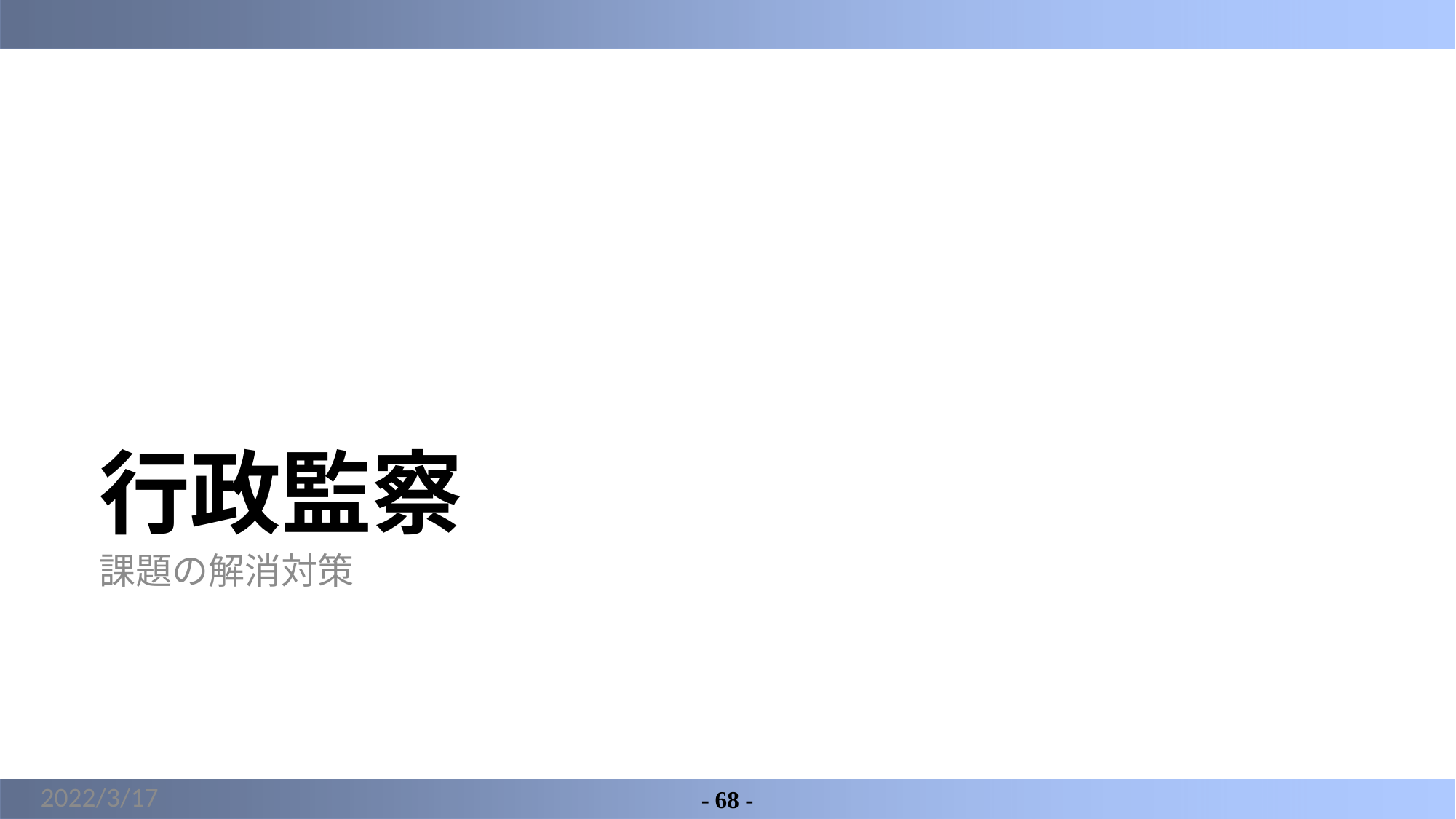

# 行政監察
課題の解消対策
2022/3/17
- 68 -